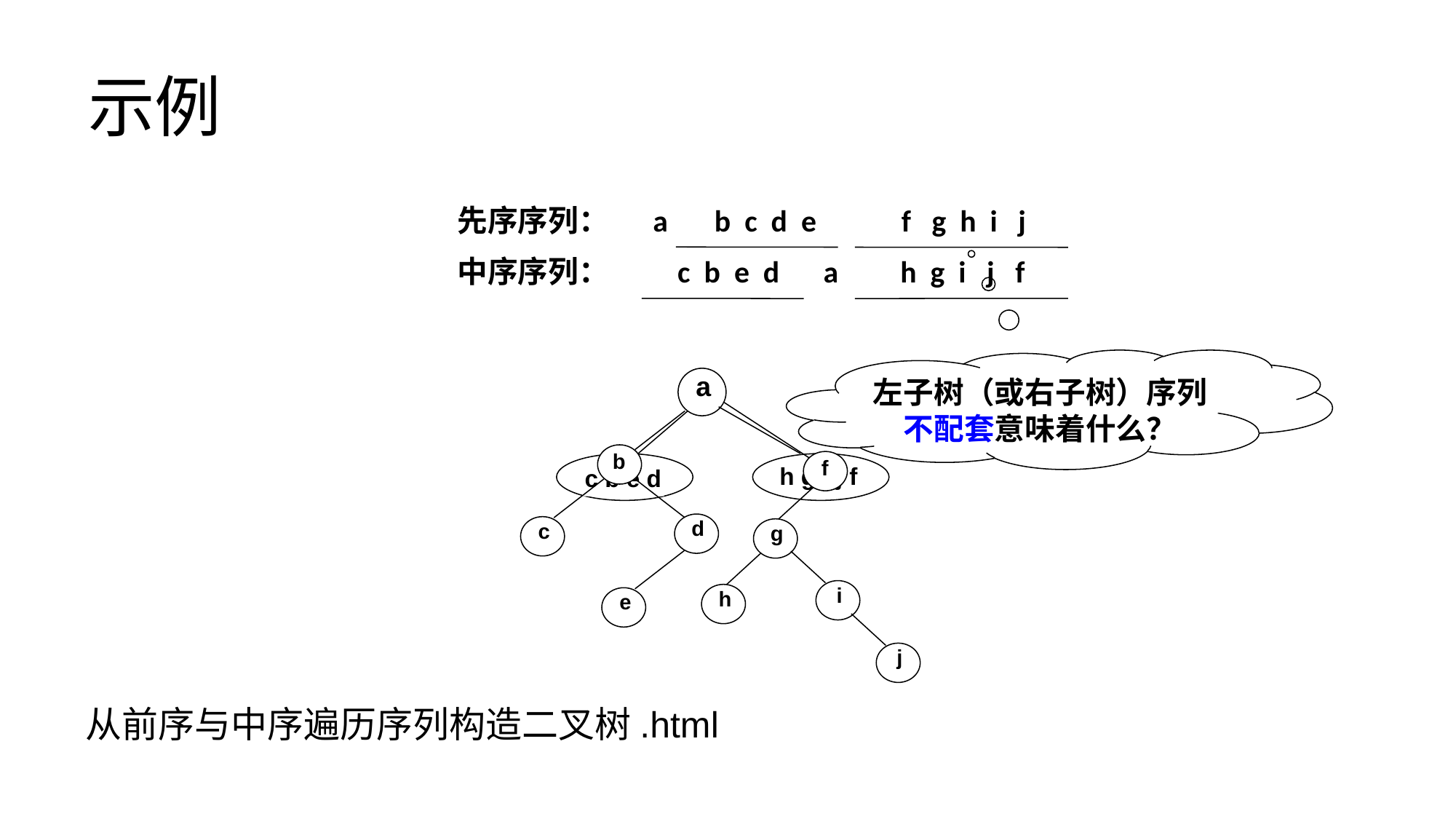

# 示例
先序序列：
a
b  c  d  e
f   g  h  i   j
中序序列：
c  b  e  d
a
h  g  i   j   f
左子树（或右子树）序列
不配套意味着什么？

a

f

g

i
h

j

h g i j f

b

d
c

e

c b e d
从前序与中序遍历序列构造二叉树.html